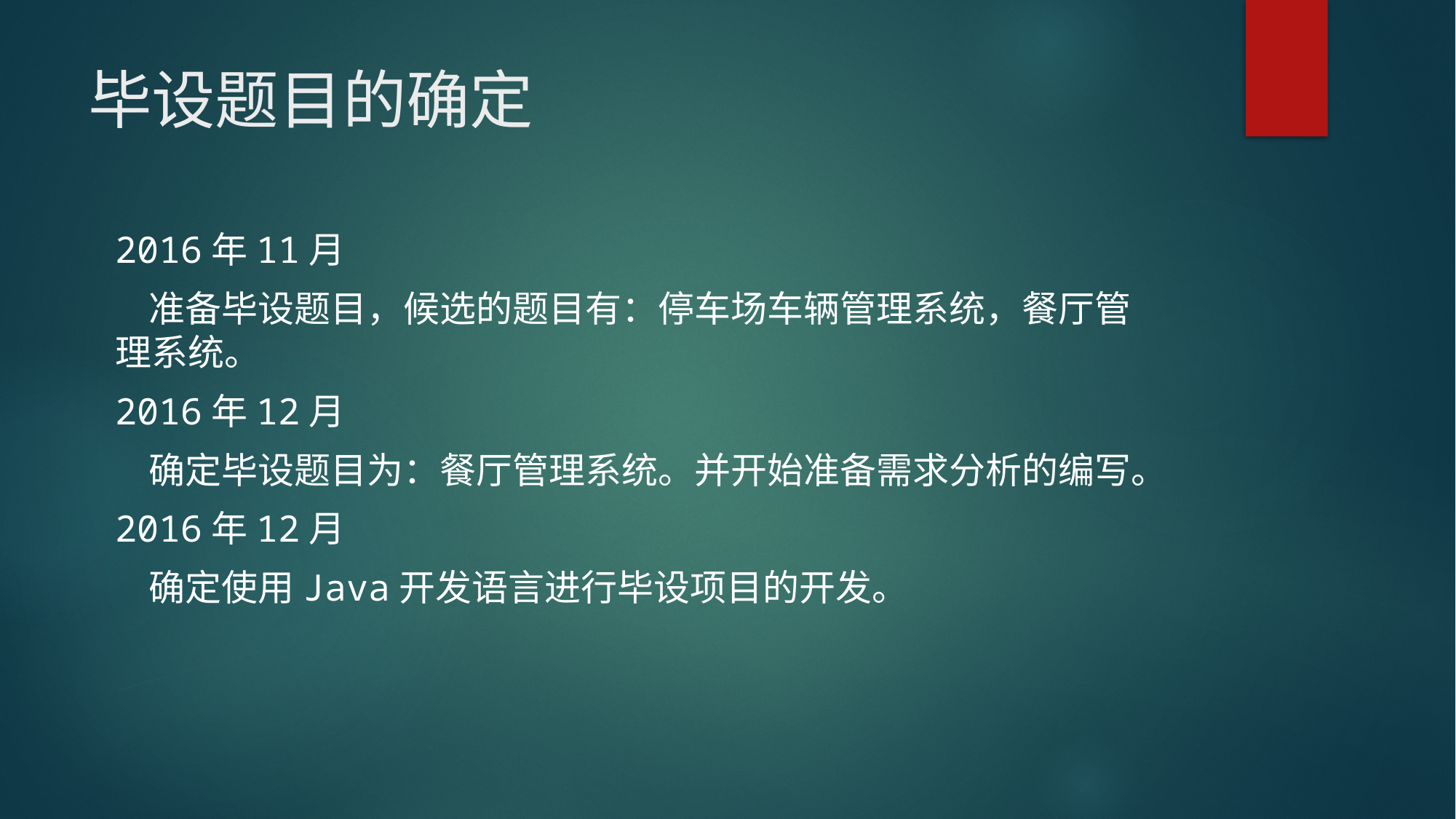

# 毕设题目的确定
2016年11月
   准备毕设题目，候选的题目有：停车场车辆管理系统，餐厅管理系统。
2016年12月
   确定毕设题目为：餐厅管理系统。并开始准备需求分析的编写。
2016年12月
   确定使用Java开发语言进行毕设项目的开发。